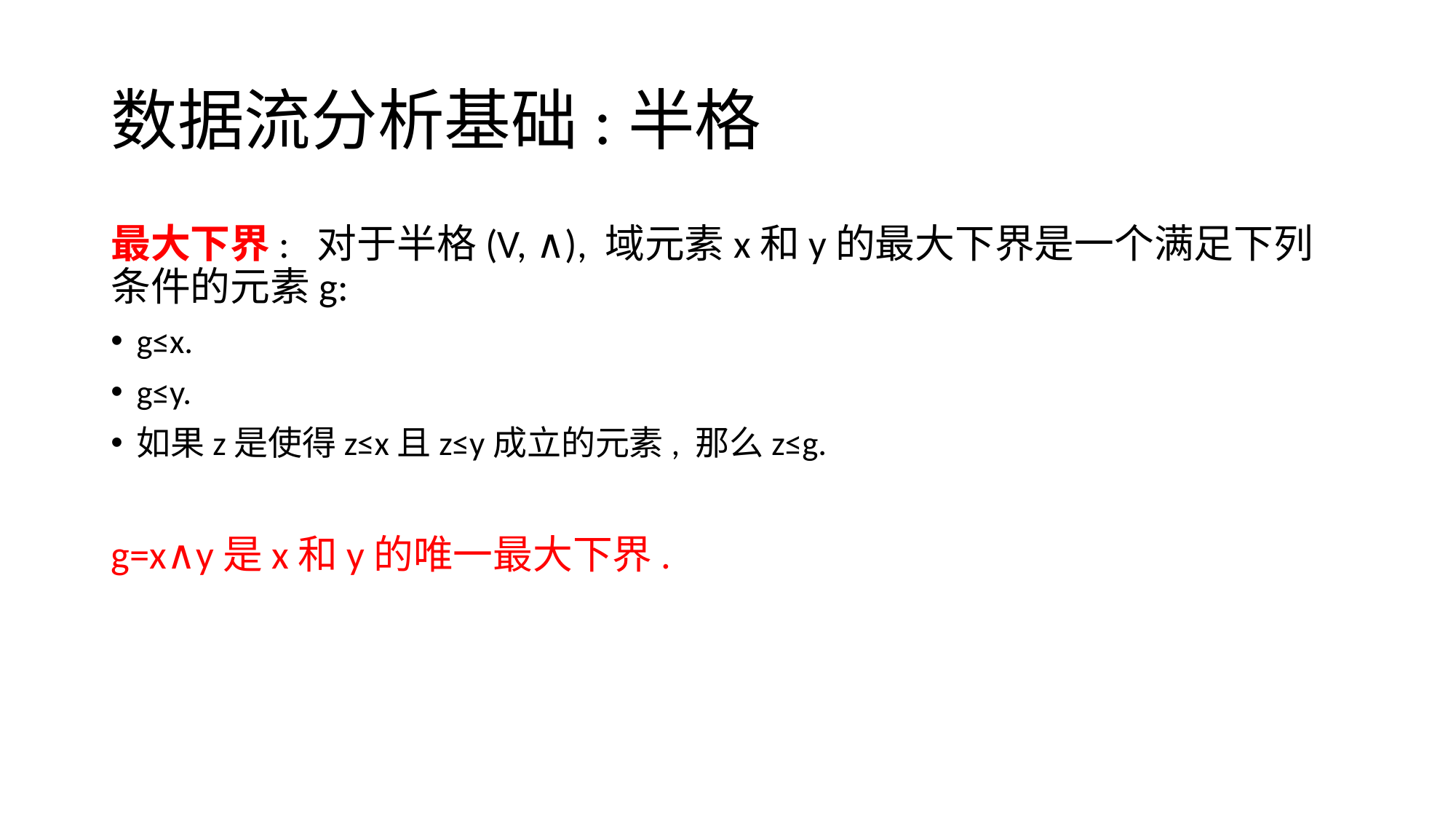

# 数据流分析基础:半格
最大下界:  对于半格(V, ∧), 域元素x和y的最大下界是一个满足下列条件的元素g:
g≤x.
g≤y.
如果z是使得z≤x且z≤y成立的元素, 那么z≤g.

g=x∧y是x和y的唯一最大下界.